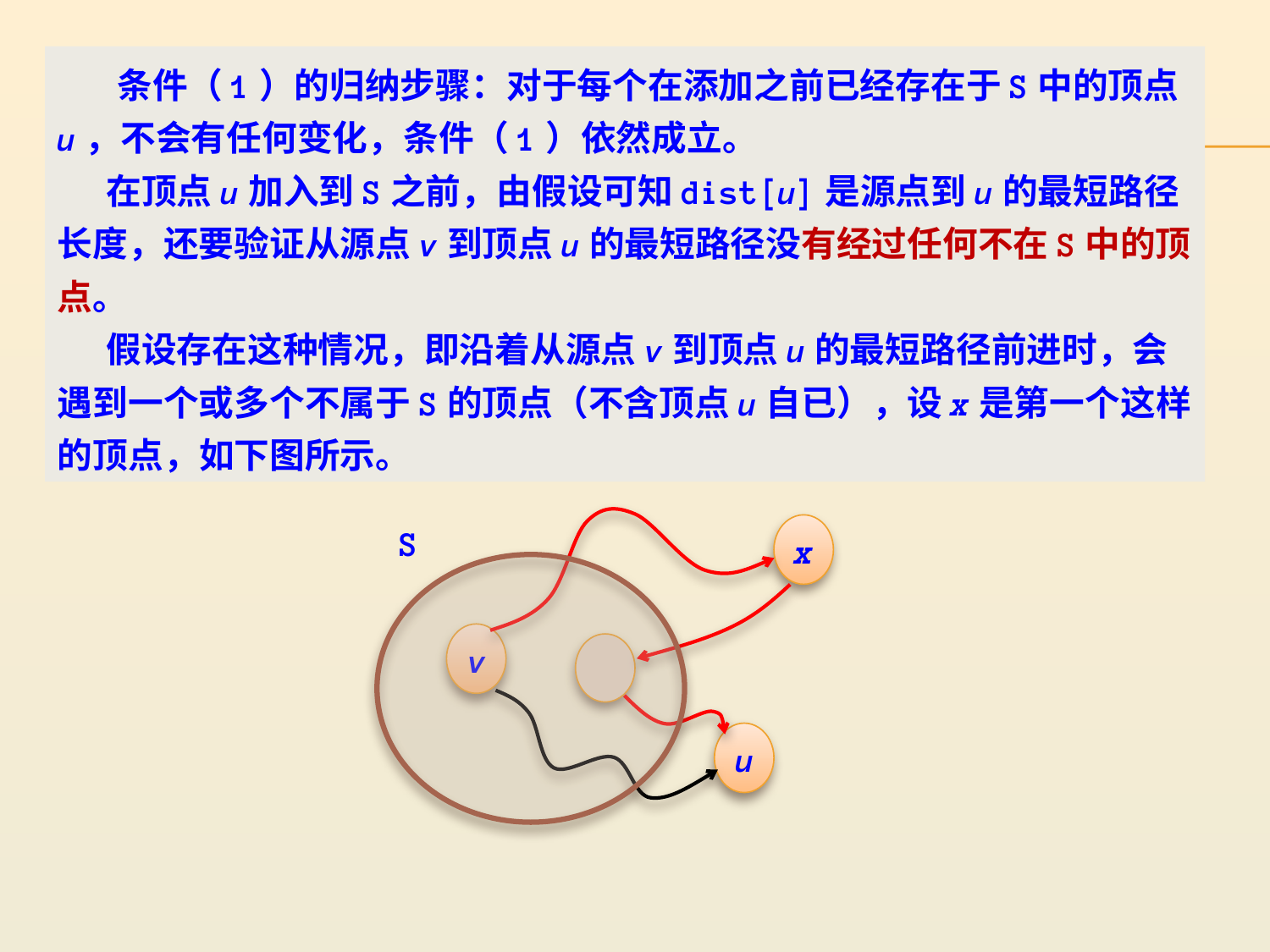

条件（1）的归纳步骤：对于每个在添加之前已经存在于S中的顶点u，不会有任何变化，条件（1）依然成立。
     在顶点u加入到S之前，由假设可知dist[u]是源点到u的最短路径长度，还要验证从源点v到顶点u的最短路径没有经过任何不在S中的顶点。
     假设存在这种情况，即沿着从源点v到顶点u的最短路径前进时，会遇到一个或多个不属于S的顶点（不含顶点u自已），设x是第一个这样的顶点，如下图所示。

S
x

v

u